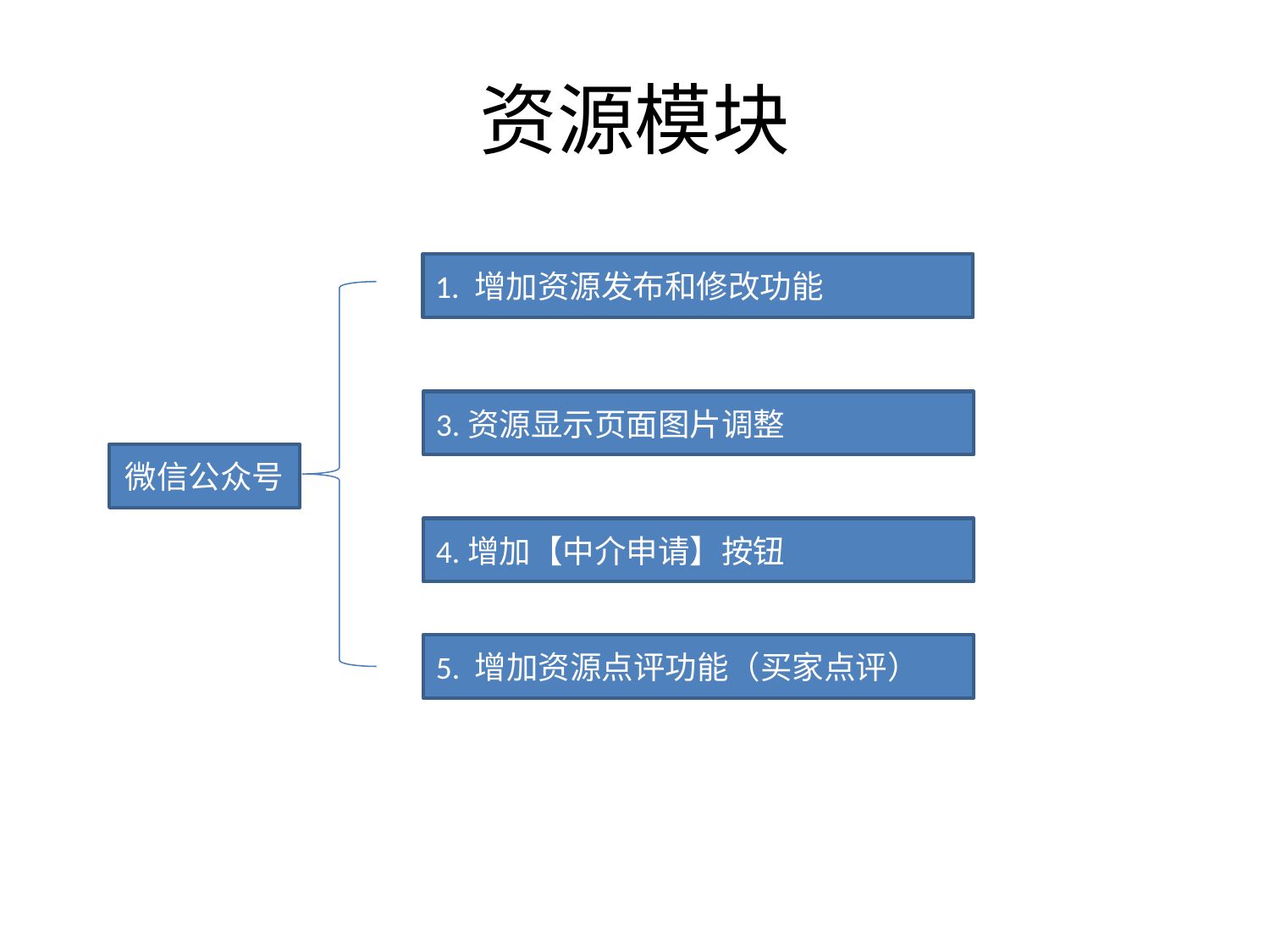

# 资源模块
1. 增加资源发布和修改功能

3.资源显示页面图片调整
微信公众号
4.增加【中介申请】按钮
5. 增加资源点评功能（买家点评）